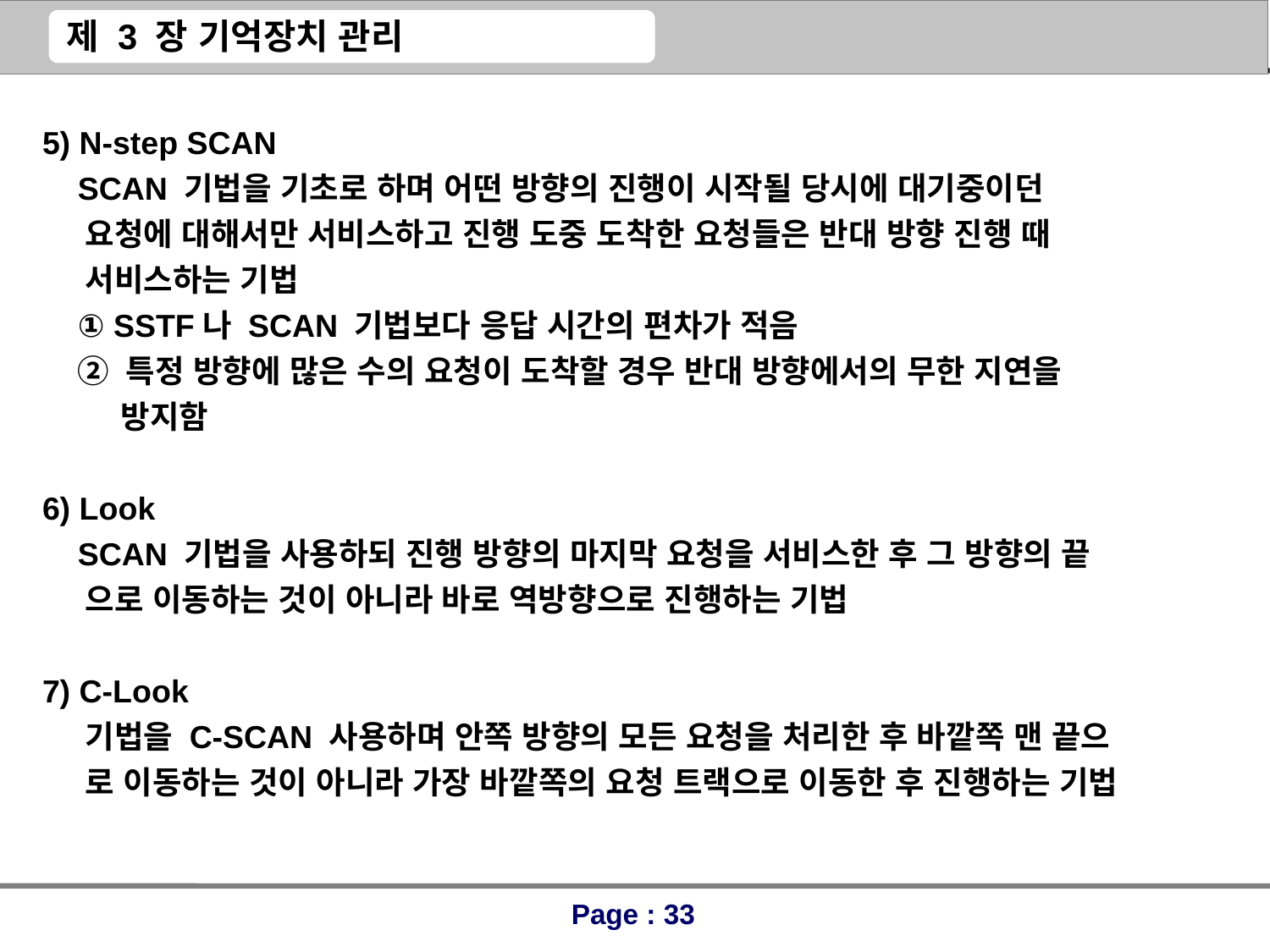

5) N-step SCAN
    SCAN 기법을 기초로 하며 어떤 방향의 진행이 시작될 당시에 대기중이던
    요청에 대해서만 서비스하고 진행 도중 도착한 요청들은 반대 방향 진행 때
    서비스하는 기법
    ① SSTF나 SCAN 기법보다 응답 시간의 편차가 적음
    ② 특정 방향에 많은 수의 요청이 도착할 경우 반대 방향에서의 무한 지연을
        방지함

6) Look
    SCAN 기법을 사용하되 진행 방향의 마지막 요청을 서비스한 후 그 방향의 끝
    으로 이동하는 것이 아니라 바로 역방향으로 진행하는 기법

7) C-Look
    기법을 C-SCAN 사용하며 안쪽 방향의 모든 요청을 처리한 후 바깥쪽 맨 끝으
    로 이동하는 것이 아니라 가장 바깥쪽의 요청 트랙으로 이동한 후 진행하는 기법
Page : 33